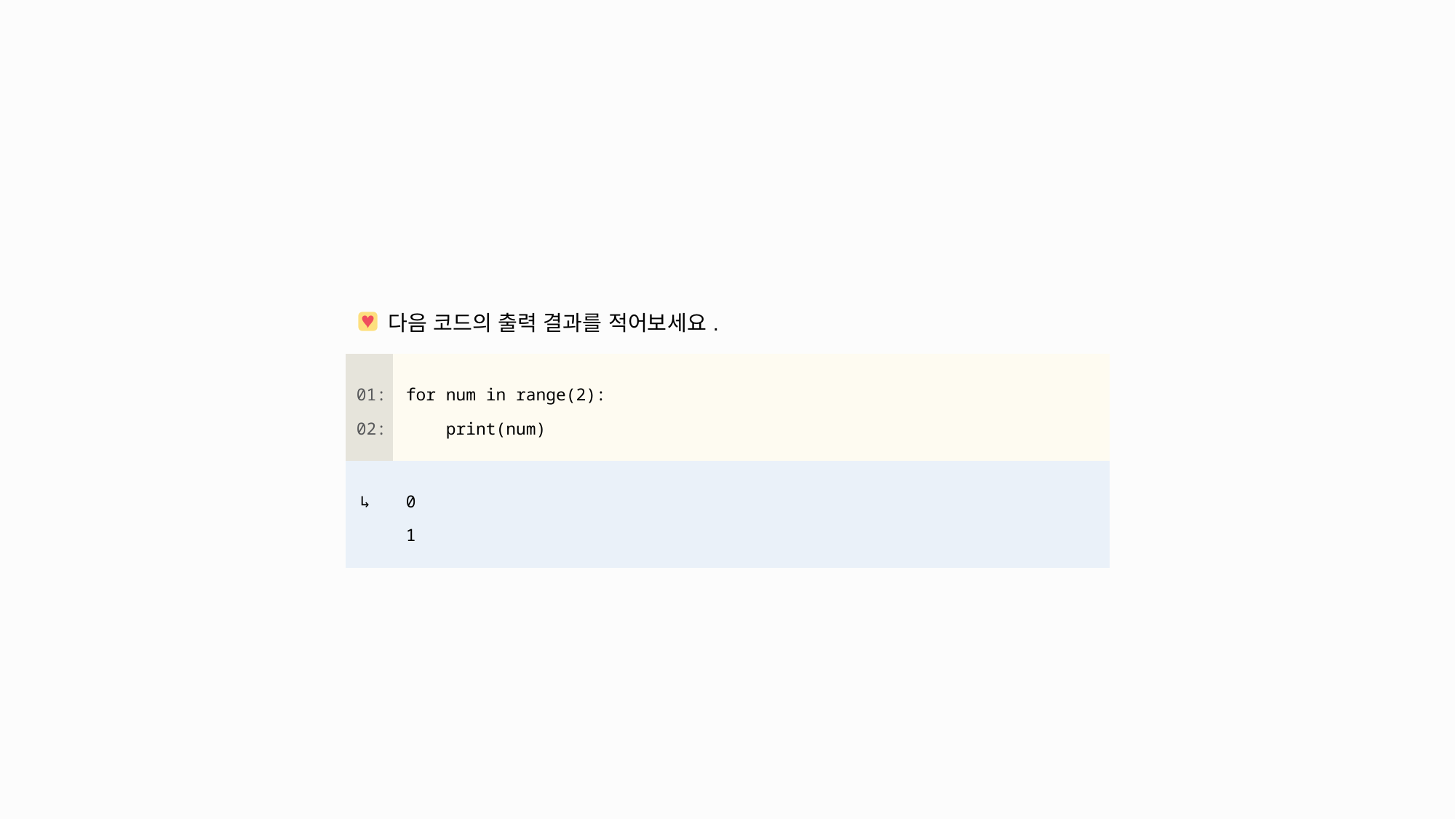

| 다음 코드의 출력 결과를 적어보세요. |  |
| --- | --- |
| 01: 02: | for num in range(2): print(num) |
| ↳ | 0 1 |